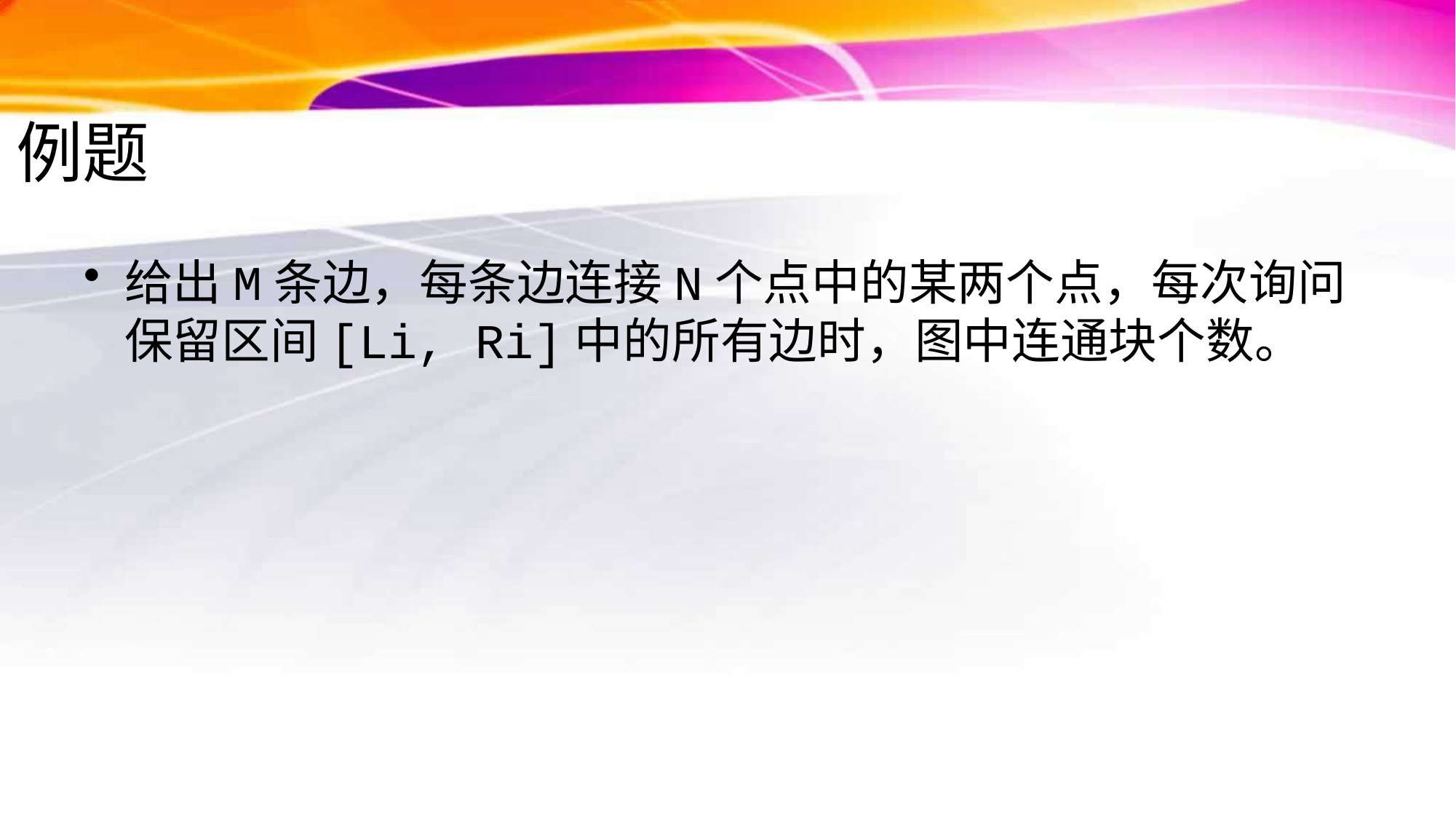

# 例题
给出M条边，每条边连接N个点中的某两个点，每次询问保留区间[Li, Ri]中的所有边时，图中连通块个数。